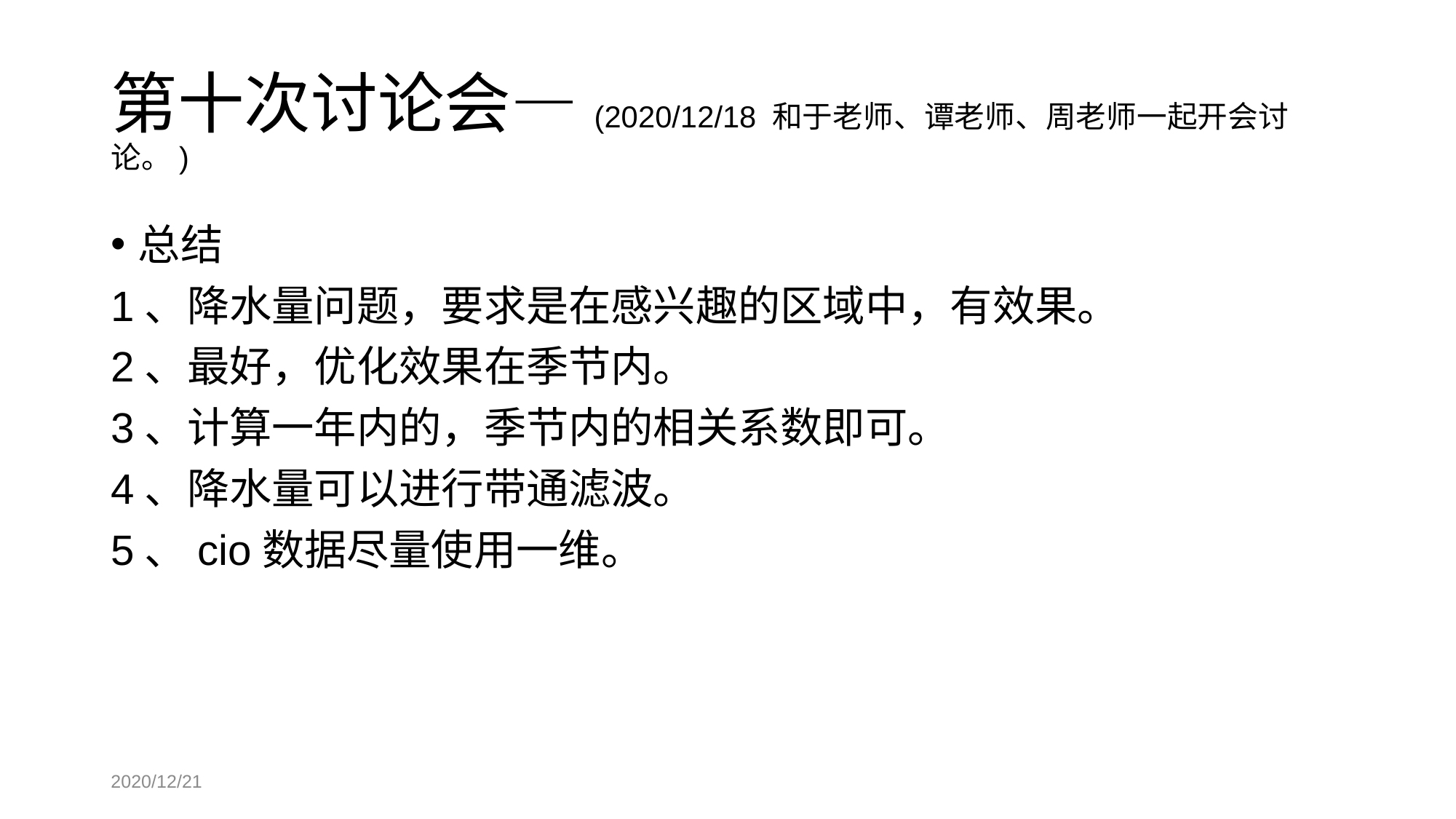

# 第十次讨论会—(2020/12/18 和于老师、谭老师、周老师一起开会讨论。)
总结
1、降水量问题，要求是在感兴趣的区域中，有效果。
2、最好，优化效果在季节内。
3、计算一年内的，季节内的相关系数即可。
4、降水量可以进行带通滤波。
5、cio数据尽量使用一维。
2020/12/21